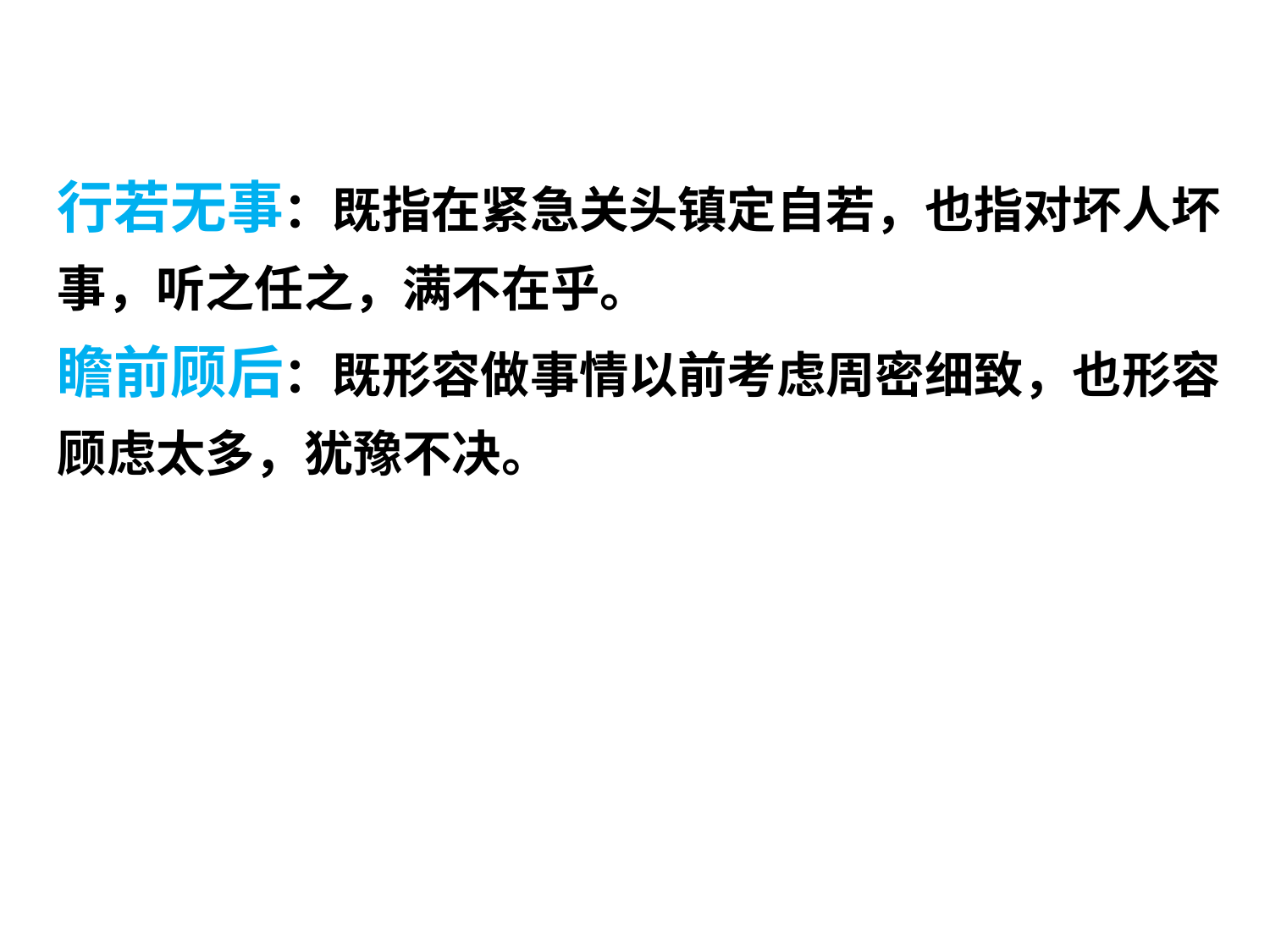

行若无事：既指在紧急关头镇定自若，也指对坏人坏事，听之任之，满不在乎。
瞻前顾后：既形容做事情以前考虑周密细致，也形容顾虑太多，犹豫不决。